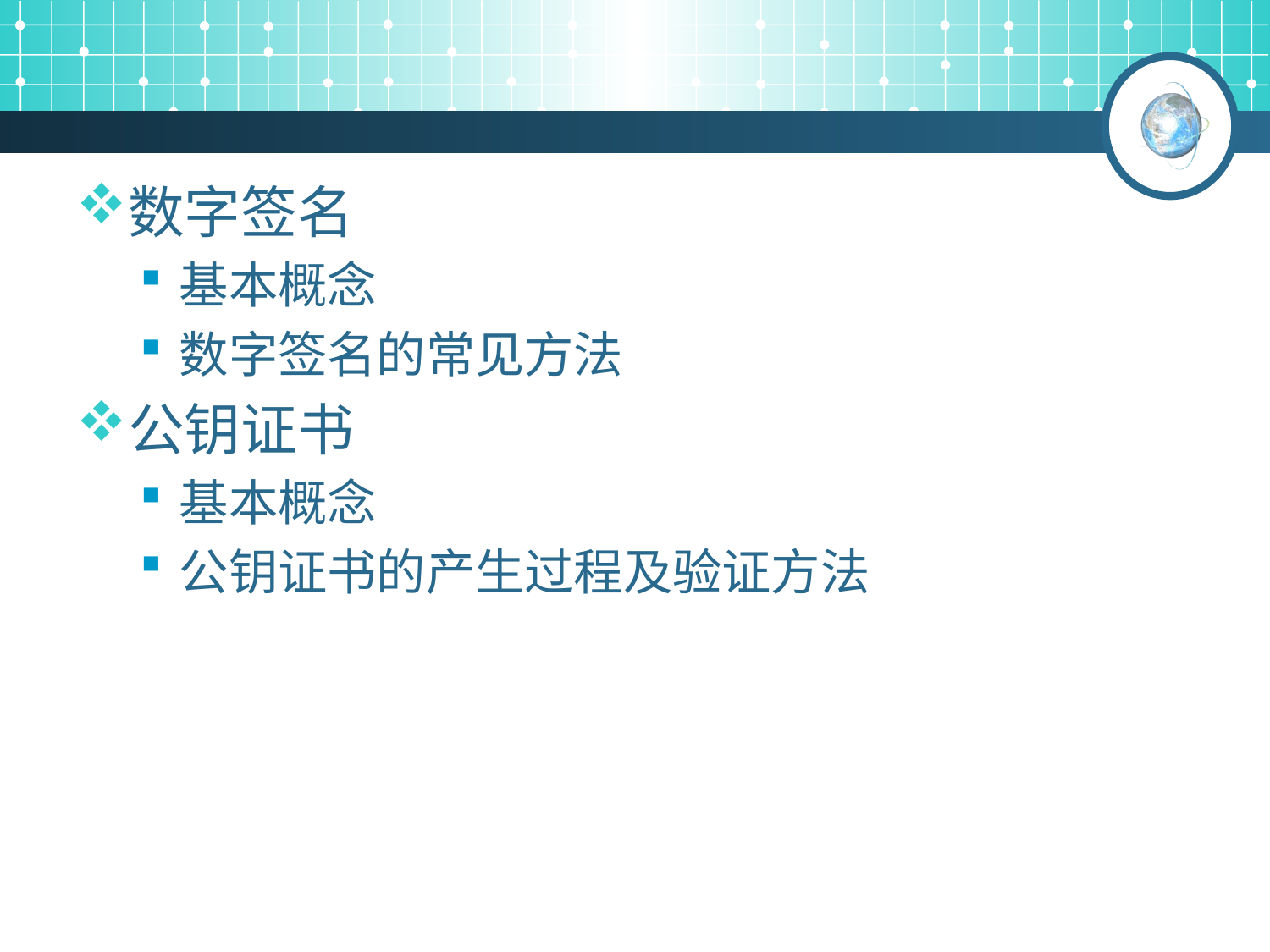

#
数字签名
基本概念
数字签名的常见方法
公钥证书
基本概念
公钥证书的产生过程及验证方法